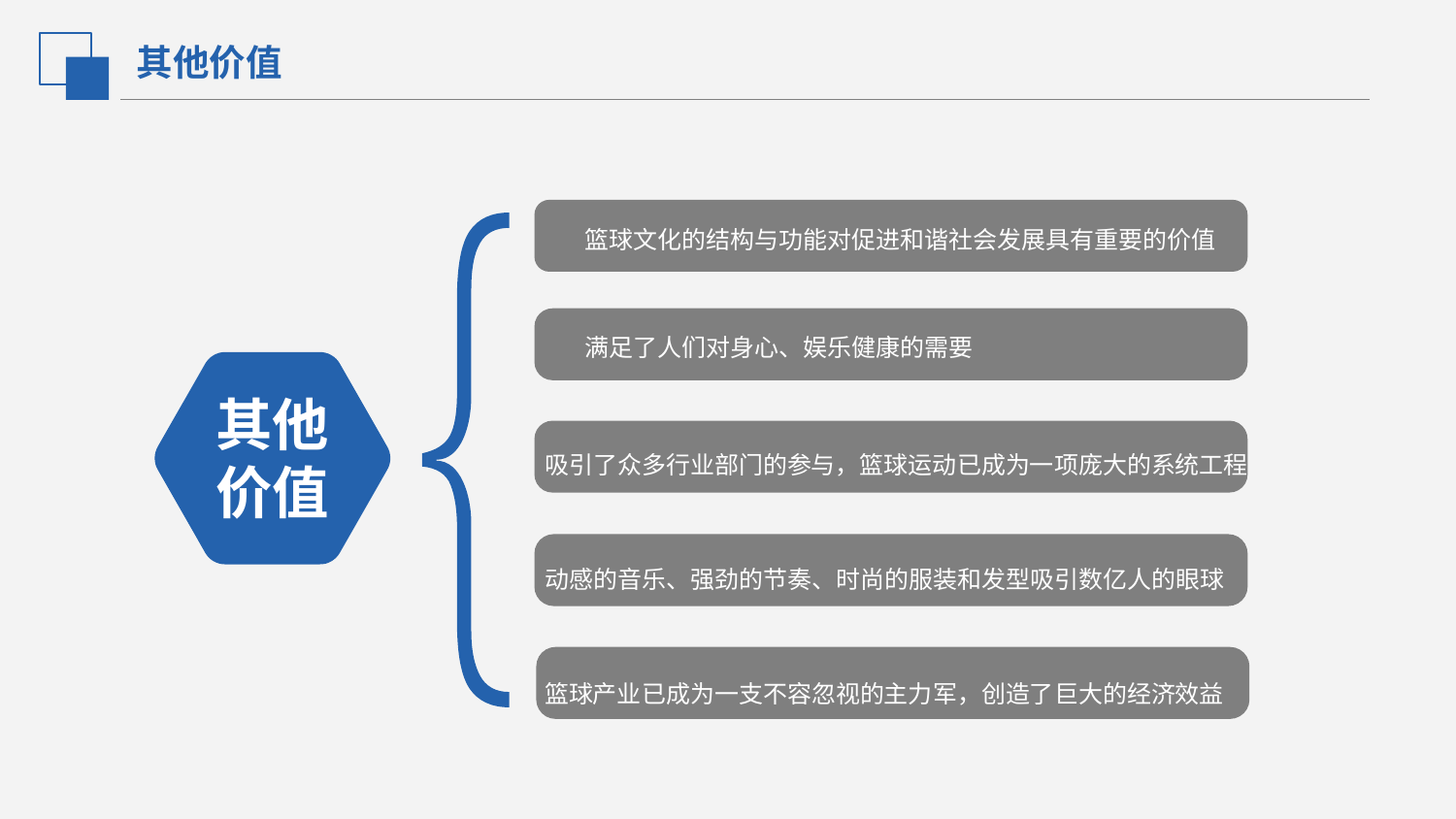

其他价值

篮球文化的结构与功能对促进和谐社会发展具有重要的价值

满足了人们对身心、娱乐健康的需要

其他价值

吸引了众多行业部门的参与，篮球运动已成为一项庞大的系统工程

动感的音乐、强劲的节奏、时尚的服装和发型吸引数亿人的眼球

篮球产业已成为一支不容忽视的主力军，创造了巨大的经济效益